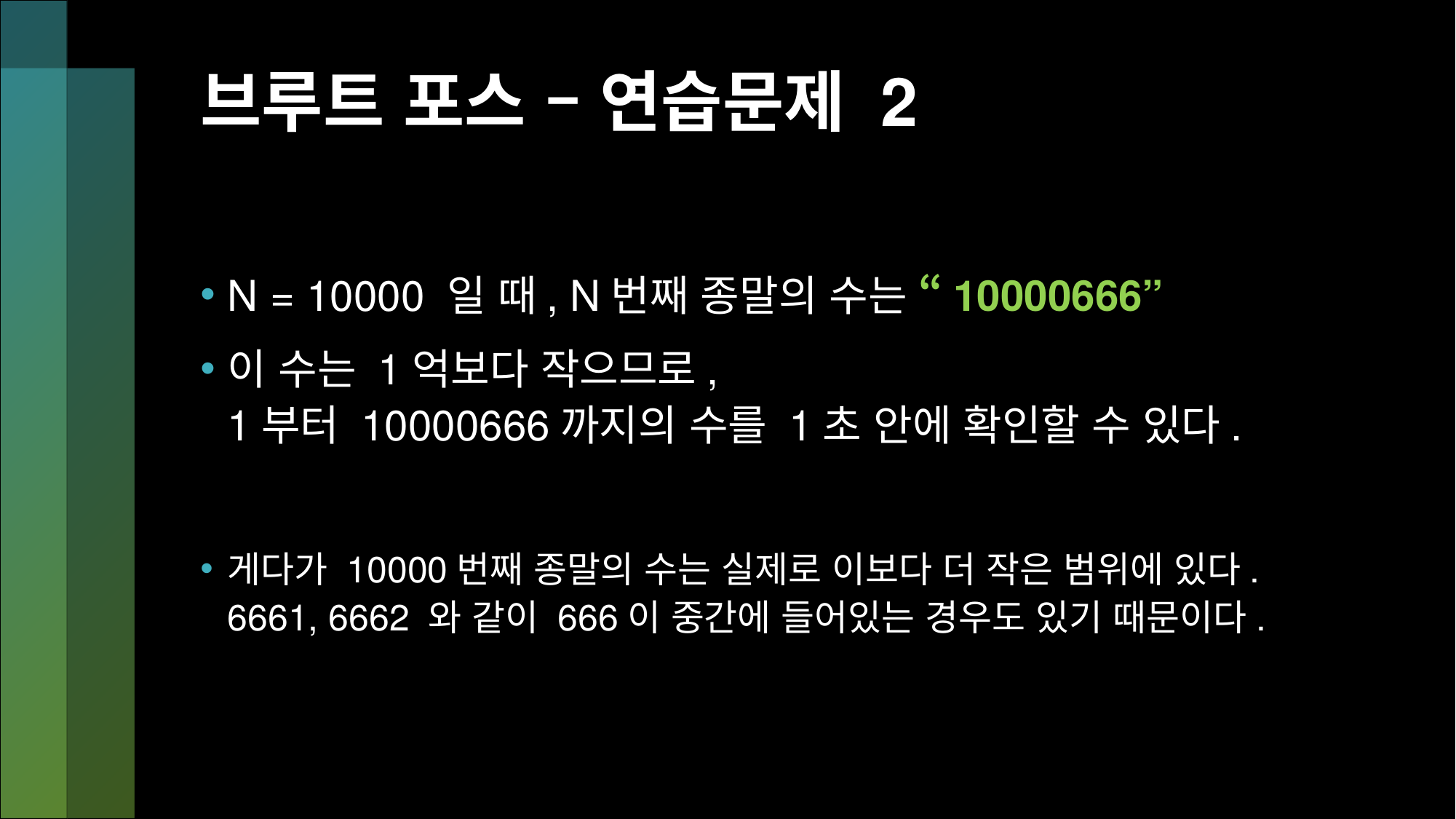

# 브루트 포스 – 연습문제 2
N = 10000 일 때, N번째 종말의 수는 “10000666”
이 수는 1억보다 작으므로,
1부터 10000666까지의 수를 1초 안에 확인할 수 있다.

게다가 10000번째 종말의 수는 실제로 이보다 더 작은 범위에 있다.
6661, 6662 와 같이 666이 중간에 들어있는 경우도 있기 때문이다.